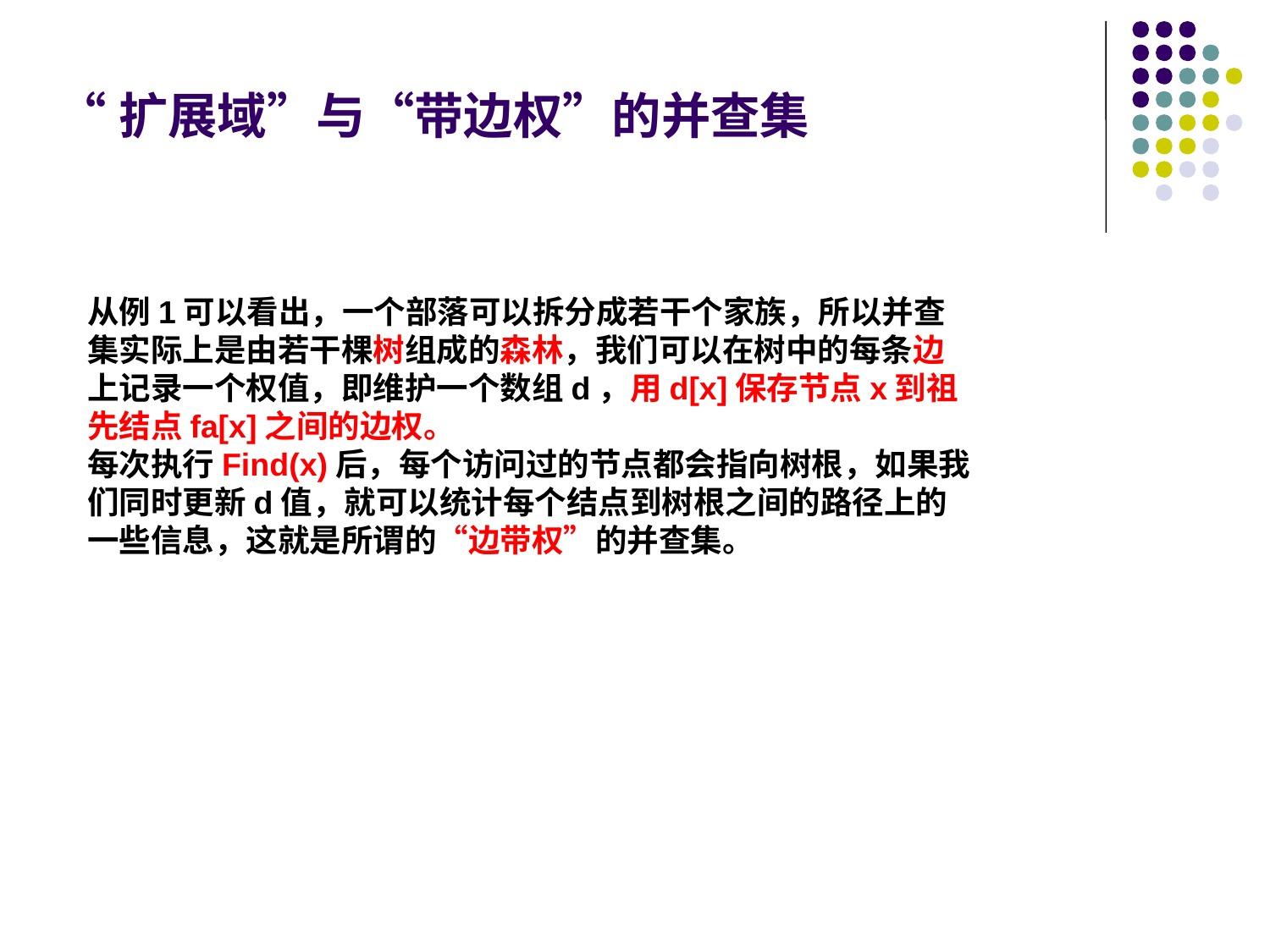

# “扩展域”与“带边权”的并查集
从例1可以看出，一个部落可以拆分成若干个家族，所以并查集实际上是由若干棵树组成的森林，我们可以在树中的每条边上记录一个权值，即维护一个数组d，用d[x]保存节点x到祖先结点fa[x]之间的边权。
每次执行Find(x)后，每个访问过的节点都会指向树根，如果我们同时更新d值，就可以统计每个结点到树根之间的路径上的一些信息，这就是所谓的“边带权”的并查集。